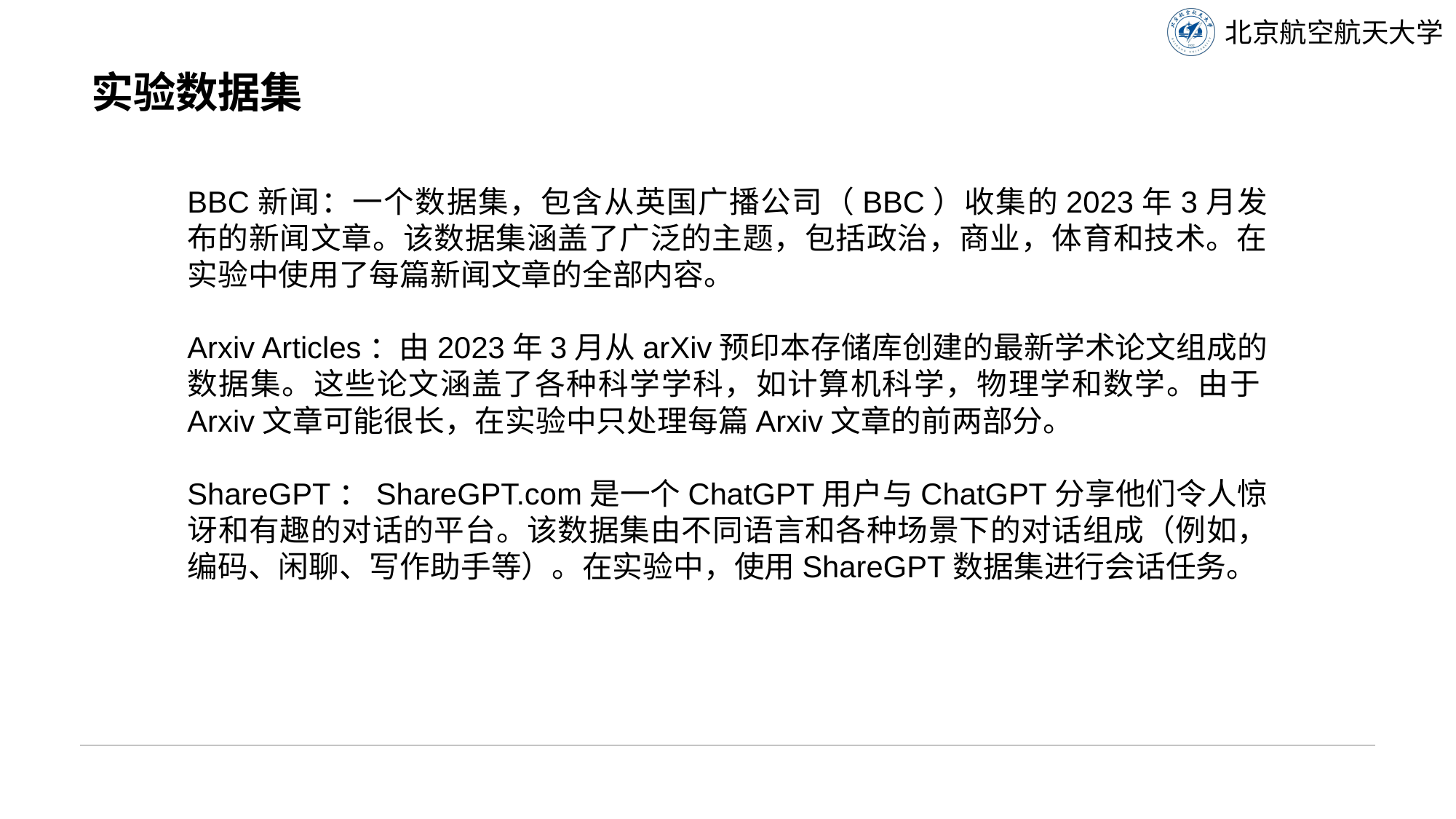

# 实验数据集
BBC新闻：一个数据集，包含从英国广播公司（BBC）收集的2023年3月发布的新闻文章。该数据集涵盖了广泛的主题，包括政治，商业，体育和技术。在实验中使用了每篇新闻文章的全部内容。

Arxiv Articles：由2023年3月从arXiv预印本存储库创建的最新学术论文组成的数据集。这些论文涵盖了各种科学学科，如计算机科学，物理学和数学。由于Arxiv文章可能很长，在实验中只处理每篇Arxiv文章的前两部分。

ShareGPT：ShareGPT.com是一个ChatGPT用户与ChatGPT分享他们令人惊讶和有趣的对话的平台。该数据集由不同语言和各种场景下的对话组成（例如，编码、闲聊、写作助手等）。在实验中，使用ShareGPT数据集进行会话任务。